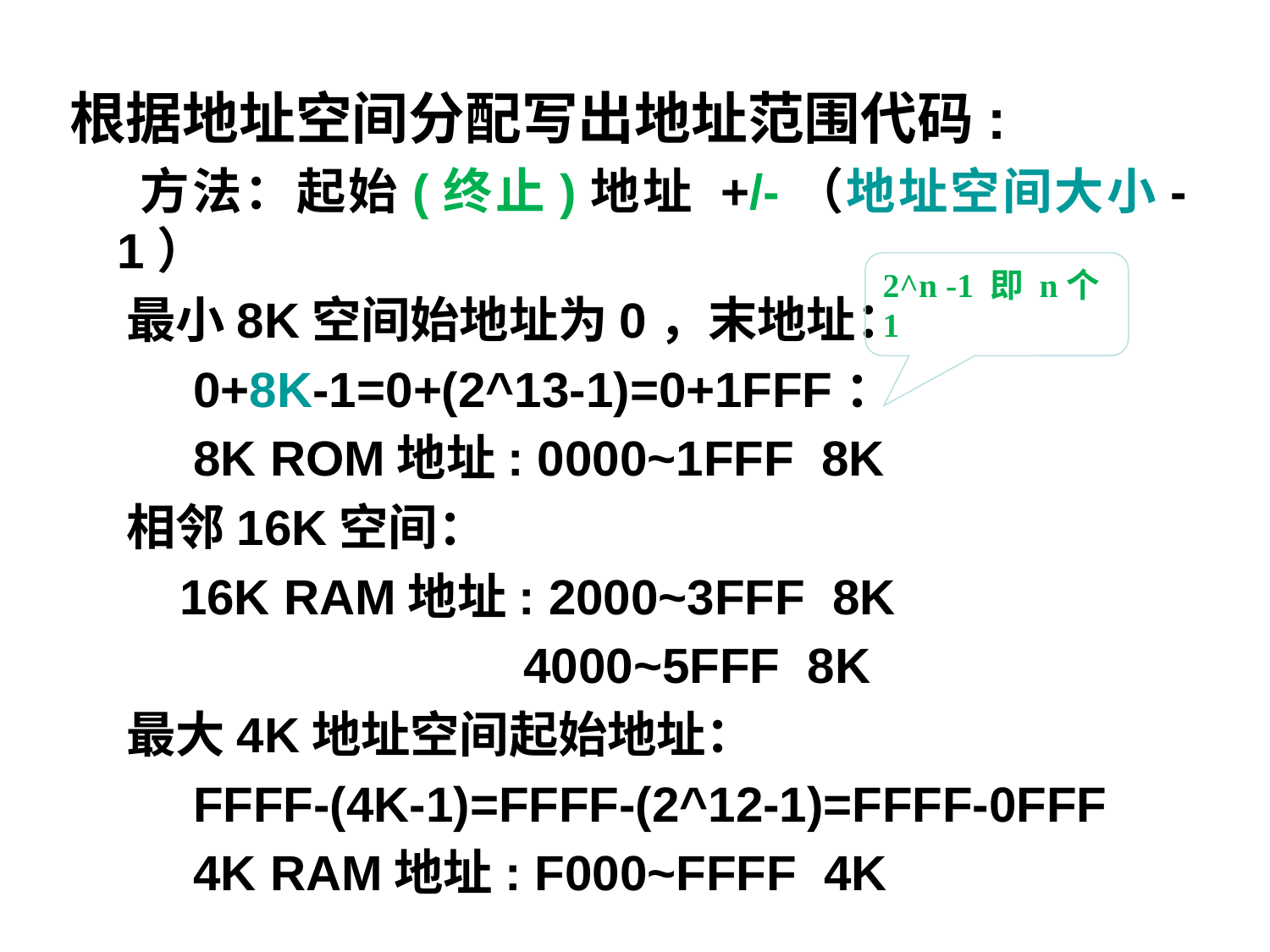

根据地址空间分配写出地址范围代码:
    方法：起始(终止)地址 +/-（地址空间大小-1）
    最小8K空间始地址为0，末地址：
         0+8K-1=0+(2^13-1)=0+1FFF：
         8K ROM地址: 0000~1FFF  8K
    相邻16K空间：
        16K RAM地址: 2000~3FFF  8K
                                 4000~5FFF  8K
    最大4K地址空间起始地址：
         FFFF-(4K-1)=FFFF-(2^12-1)=FFFF-0FFF
         4K RAM地址: F000~FFFF  4K
2^n -1 即 n个1